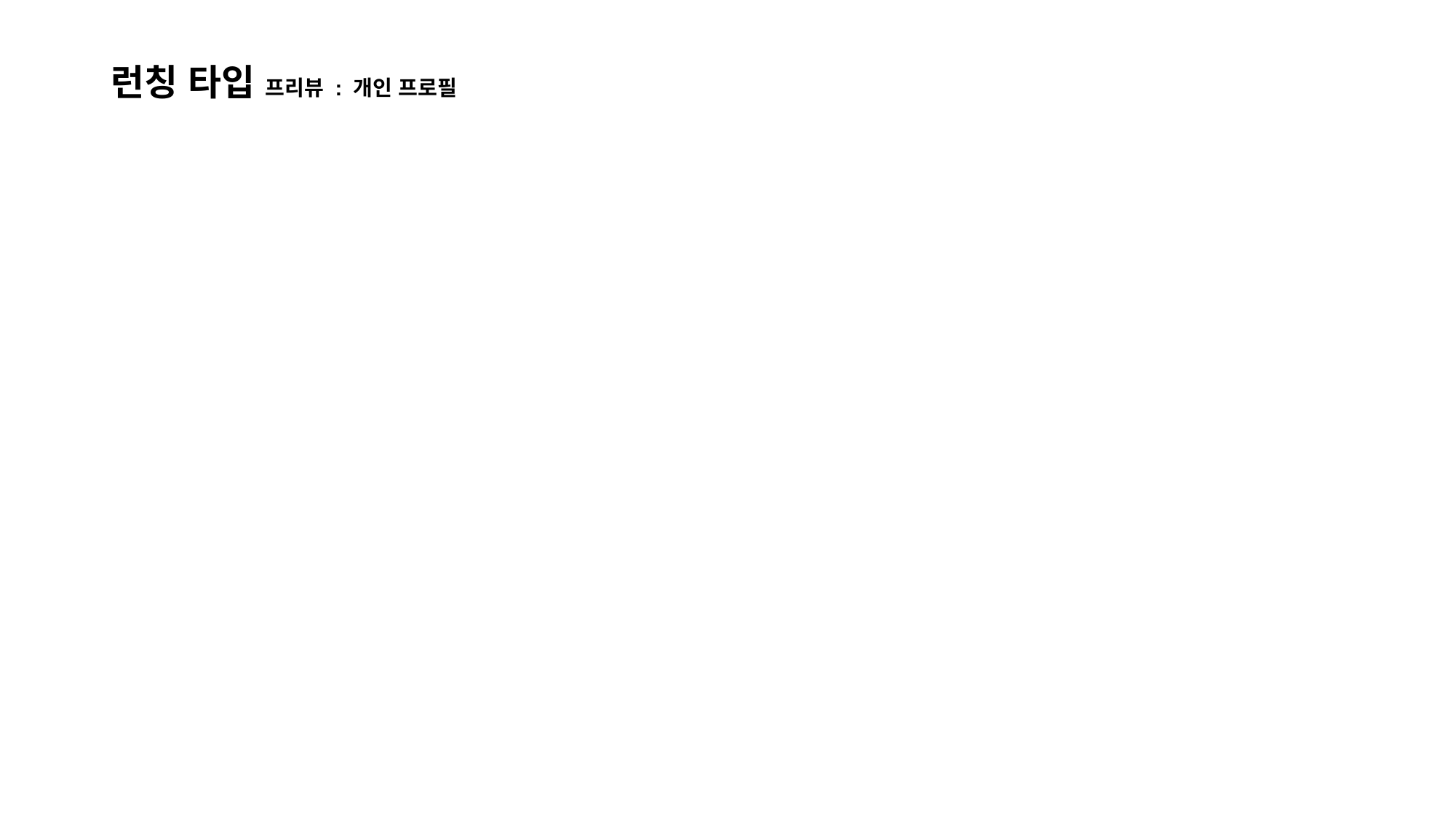

# 런칭 타입 프리뷰 : 개인 프로필